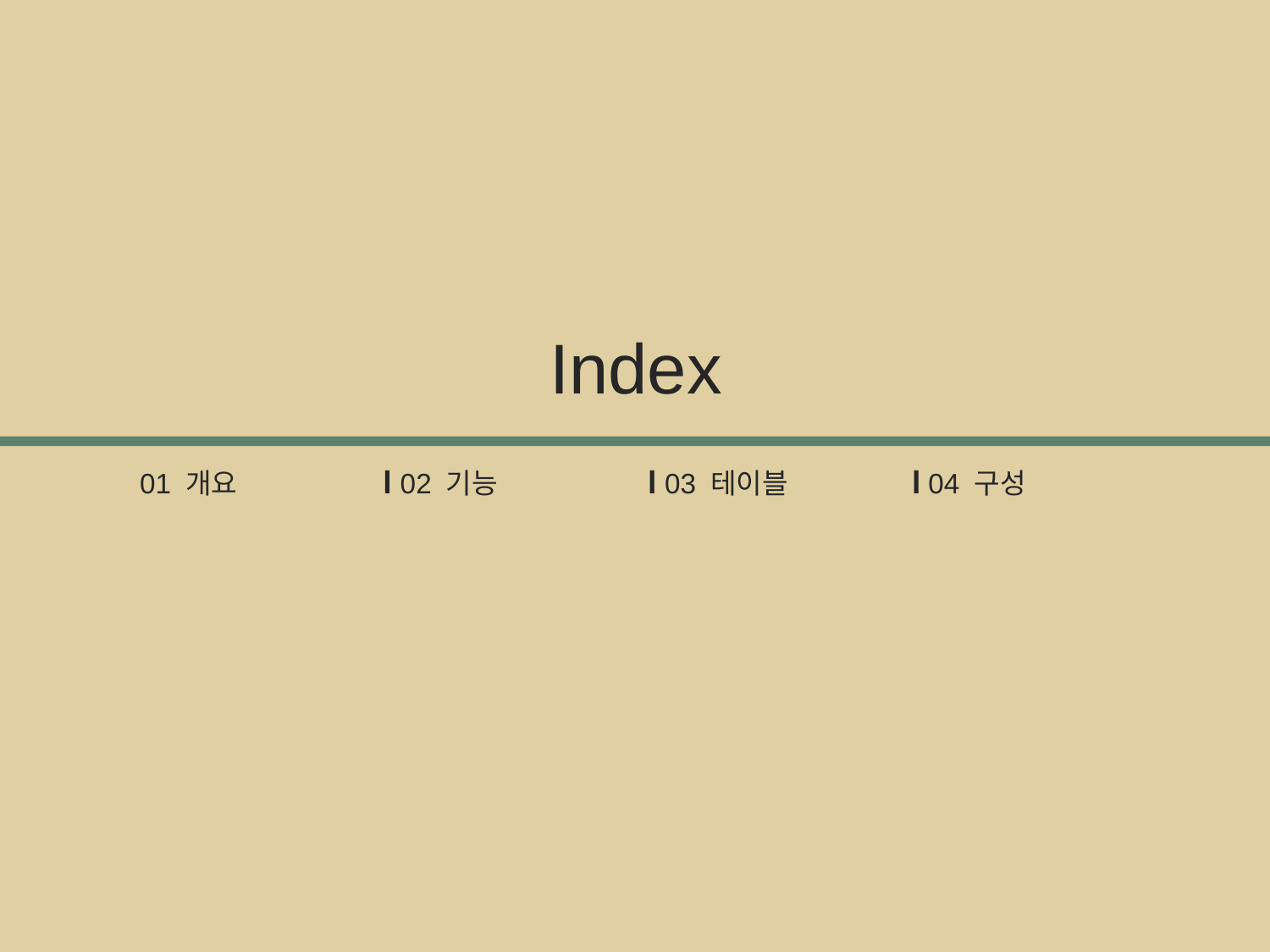

Index

l
l
l
01 개요
02 기능
03 테이블
04 구성